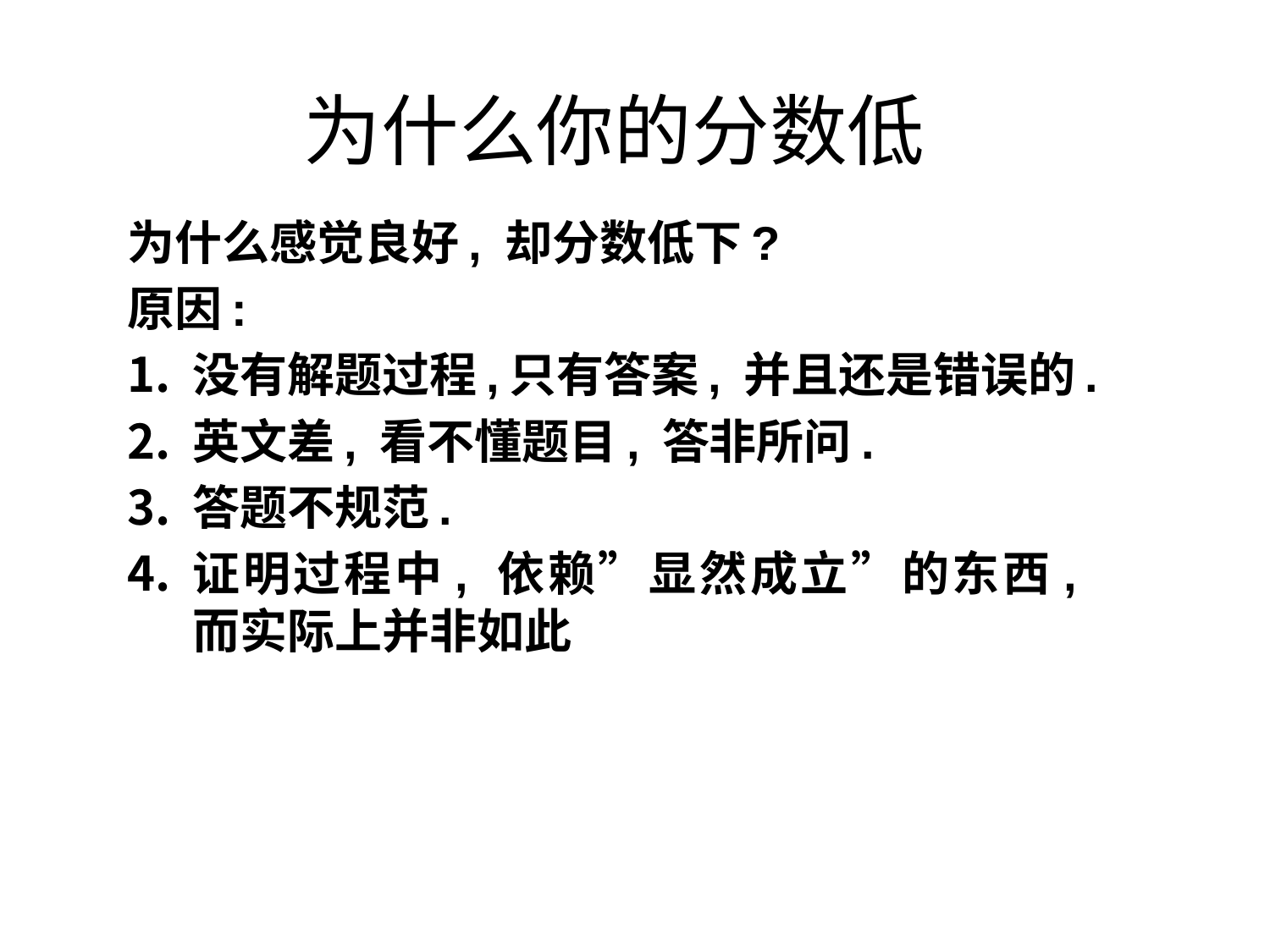

# 为什么你的分数低
为什么感觉良好, 却分数低下?
原因:
没有解题过程,只有答案, 并且还是错误的.
英文差, 看不懂题目, 答非所问.
答题不规范.
证明过程中, 依赖”显然成立”的东西, 而实际上并非如此